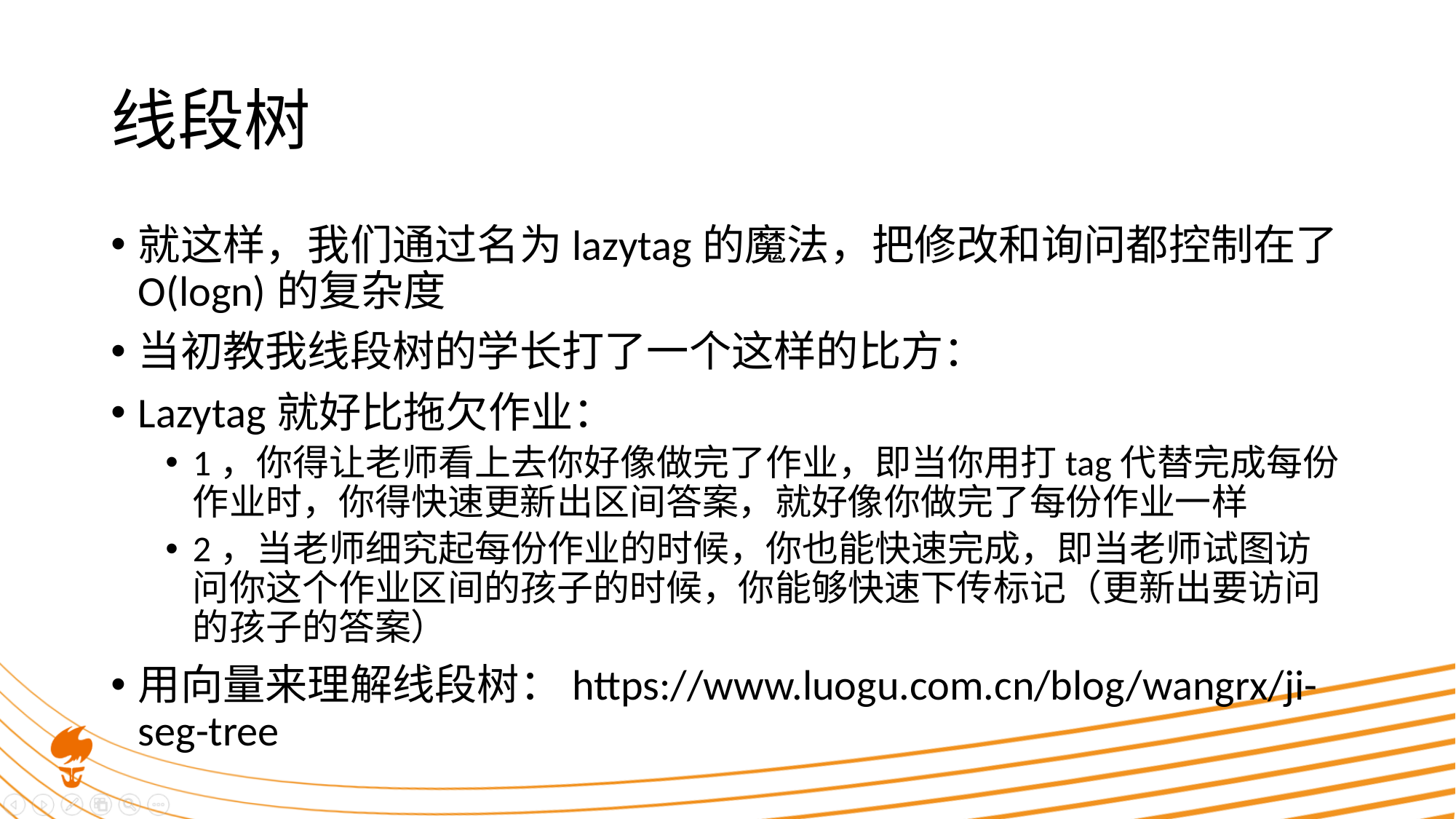

# 线段树
就这样，我们通过名为lazytag的魔法，把修改和询问都控制在了O(logn)的复杂度
当初教我线段树的学长打了一个这样的比方：
Lazytag就好比拖欠作业：
1，你得让老师看上去你好像做完了作业，即当你用打tag代替完成每份作业时，你得快速更新出区间答案，就好像你做完了每份作业一样
2，当老师细究起每份作业的时候，你也能快速完成，即当老师试图访问你这个作业区间的孩子的时候，你能够快速下传标记（更新出要访问的孩子的答案）
用向量来理解线段树：https://www.luogu.com.cn/blog/wangrx/ji-seg-tree